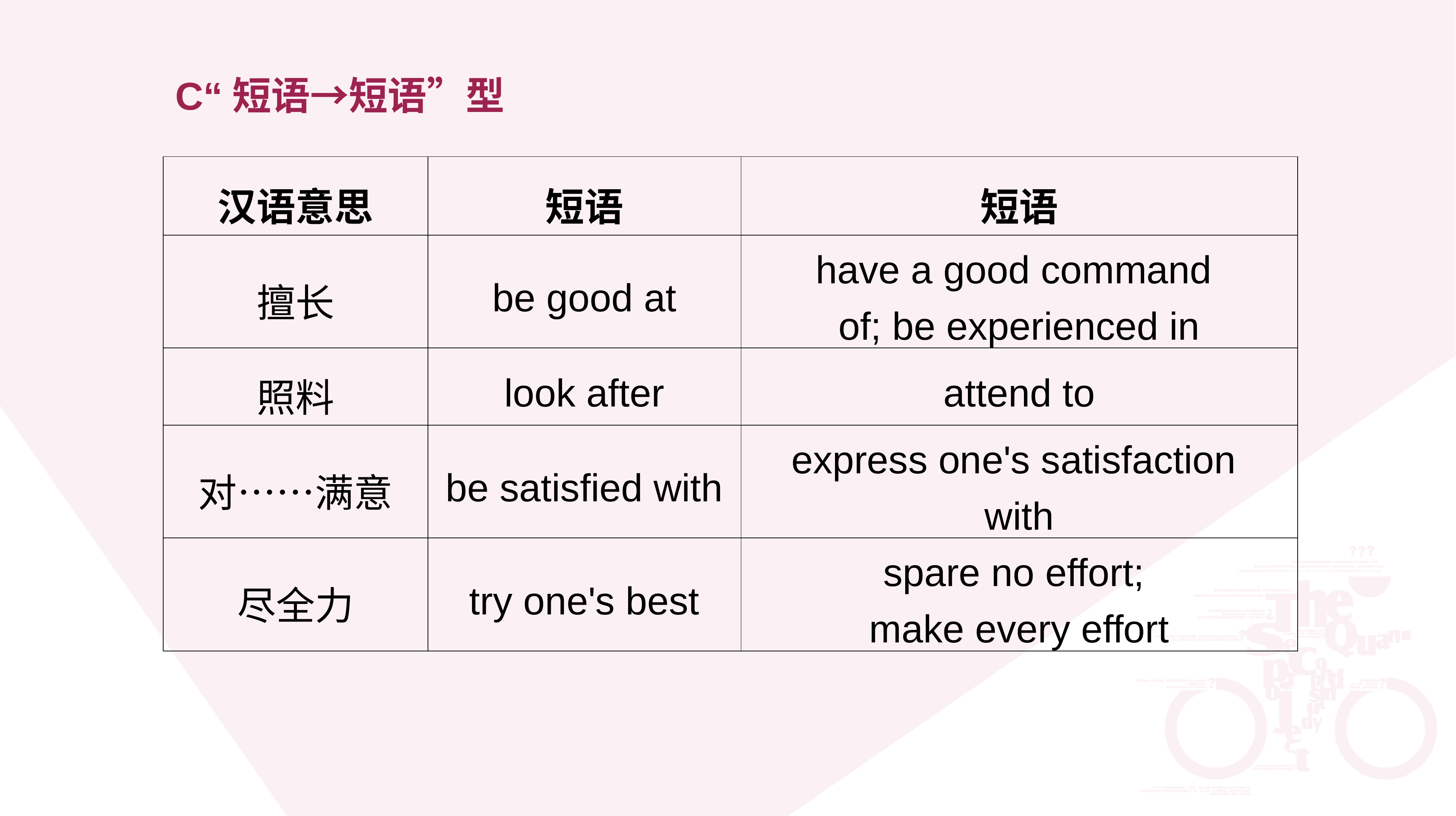

C“短语→短语”型
| 汉语意思 | 短语 | 短语 |
| --- | --- | --- |
| 擅长 | be good at | have a good command of; be experienced in |
| 照料 | look after | attend to |
| 对……满意 | be satisfied with | express one's satisfaction with |
| 尽全力 | try one's best | spare no effort; make every effort |